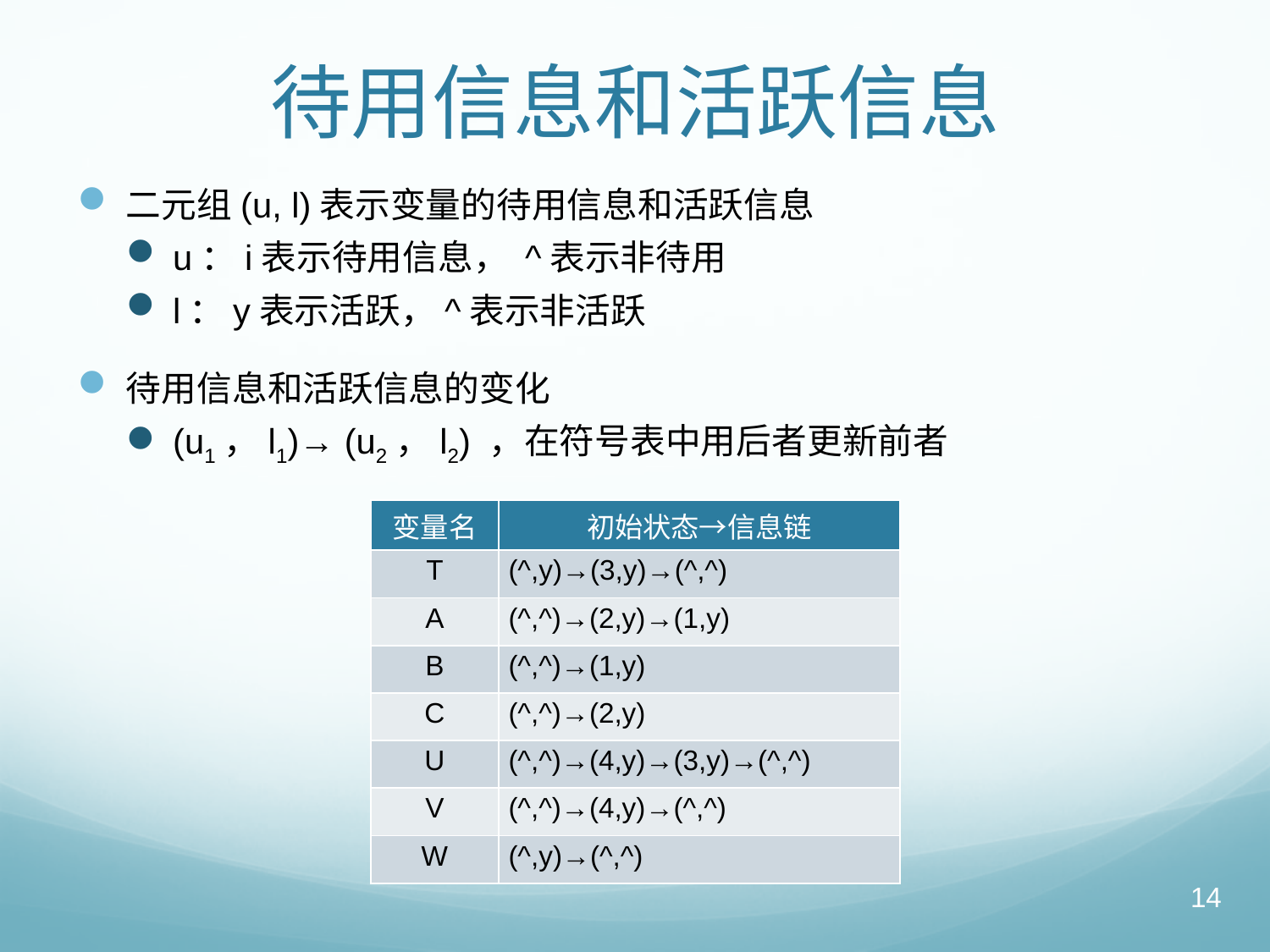

# 待用信息和活跃信息
二元组(u, l)表示变量的待用信息和活跃信息
u：i表示待用信息， ^表示非待用
l：y表示活跃，^表示非活跃
待用信息和活跃信息的变化
(u1，l1)→ (u2，l2) ，在符号表中用后者更新前者
| 变量名 | 初始状态→信息链 |
| --- | --- |
| T | (^,y)→(3,y)→(^,^) |
| A | (^,^)→(2,y)→(1,y) |
| B | (^,^)→(1,y) |
| C | (^,^)→(2,y) |
| U | (^,^)→(4,y)→(3,y)→(^,^) |
| V | (^,^)→(4,y)→(^,^) |
| W | (^,y)→(^,^) |
14